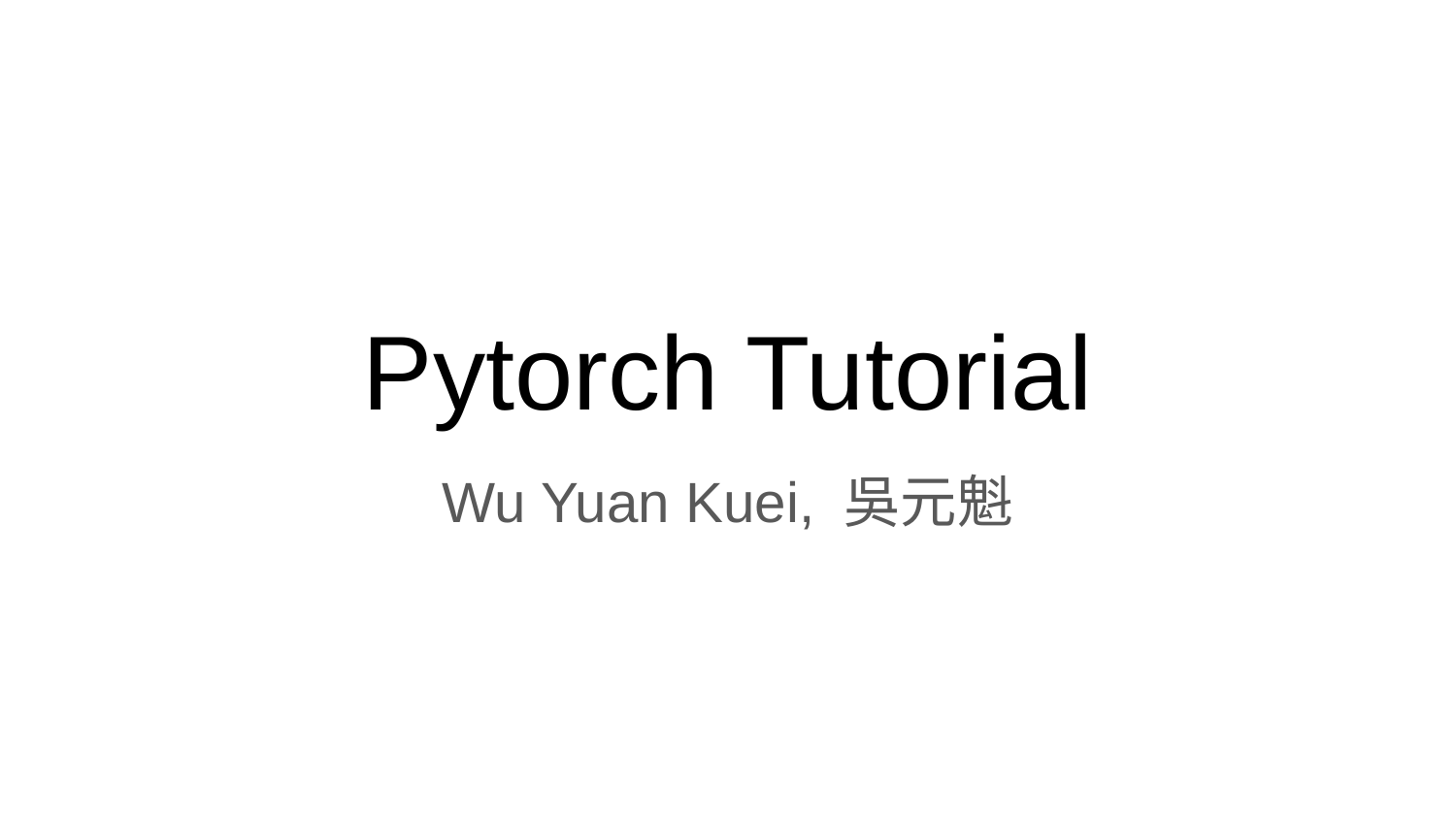

# Pytorch Tutorial
Wu Yuan Kuei, 吳元魁